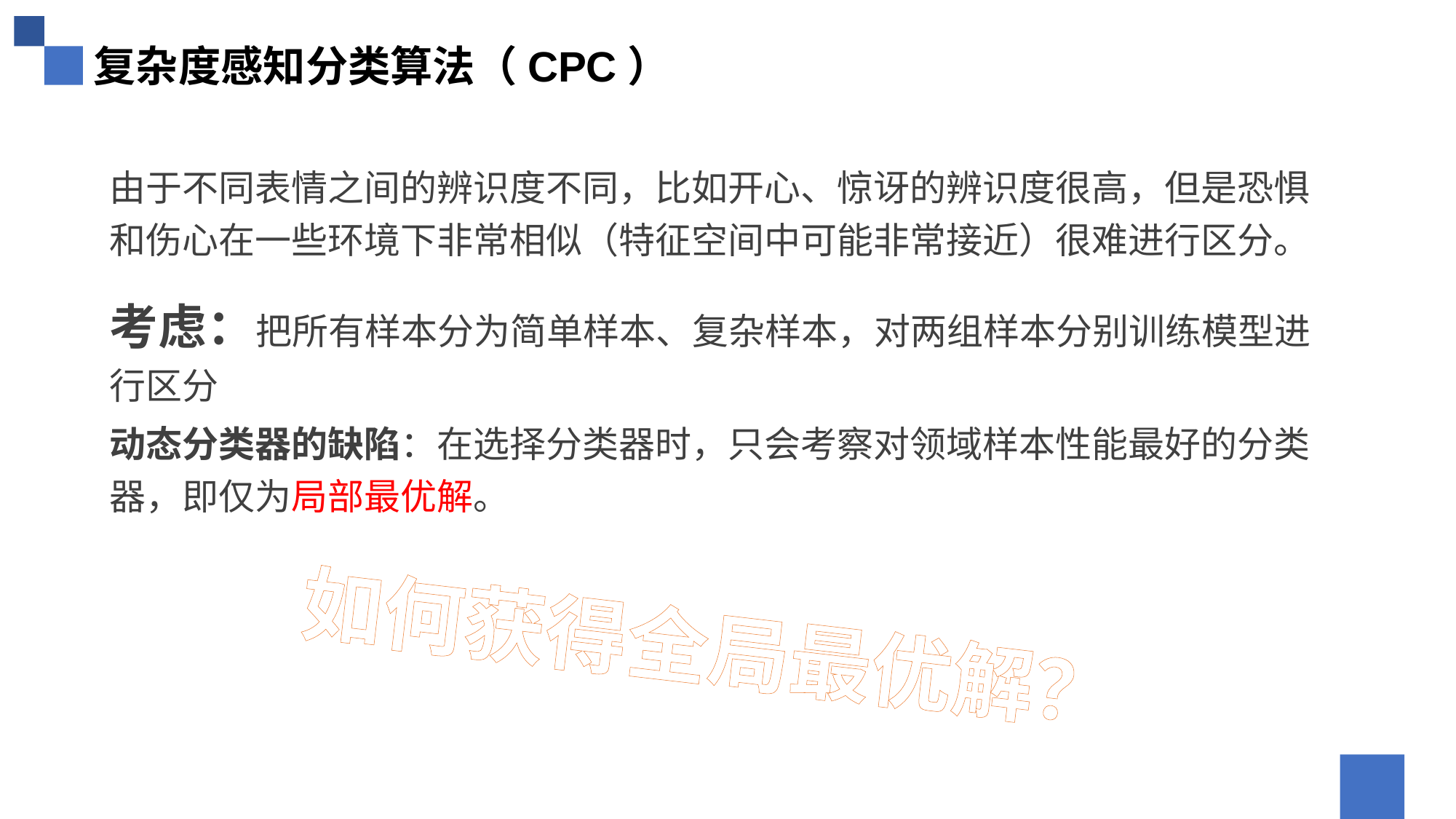

复杂度感知分类算法（CPC）
由于不同表情之间的辨识度不同，比如开心、惊讶的辨识度很高，但是恐惧和伤心在一些环境下非常相似（特征空间中可能非常接近）很难进行区分。
考虑：把所有样本分为简单样本、复杂样本，对两组样本分别训练模型进行区分
动态分类器的缺陷：在选择分类器时，只会考察对领域样本性能最好的分类器，即仅为局部最优解。
如何获得全局最优解？